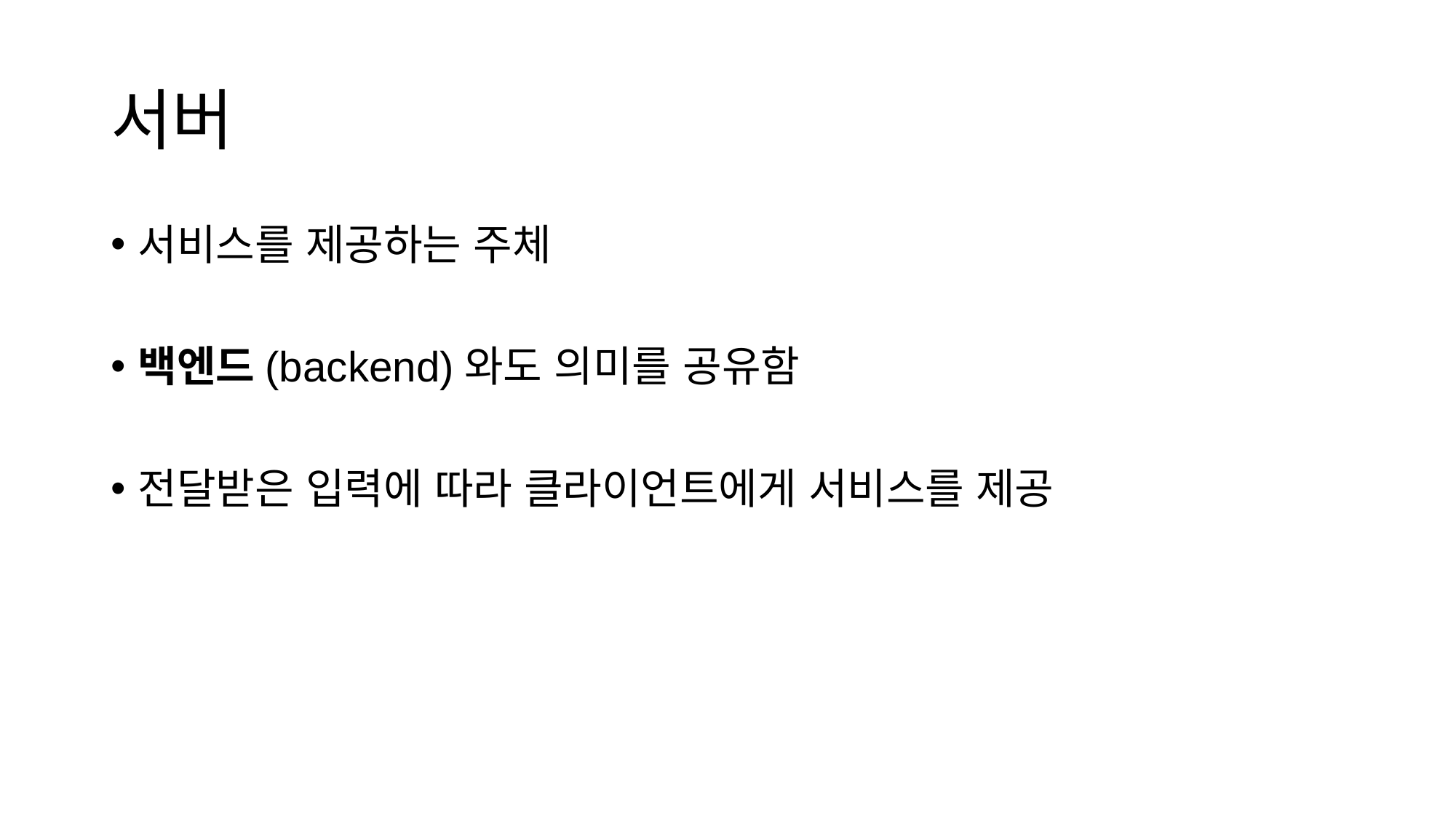

# 서버
서비스를 제공하는 주체

백엔드(backend)와도 의미를 공유함

전달받은 입력에 따라 클라이언트에게 서비스를 제공